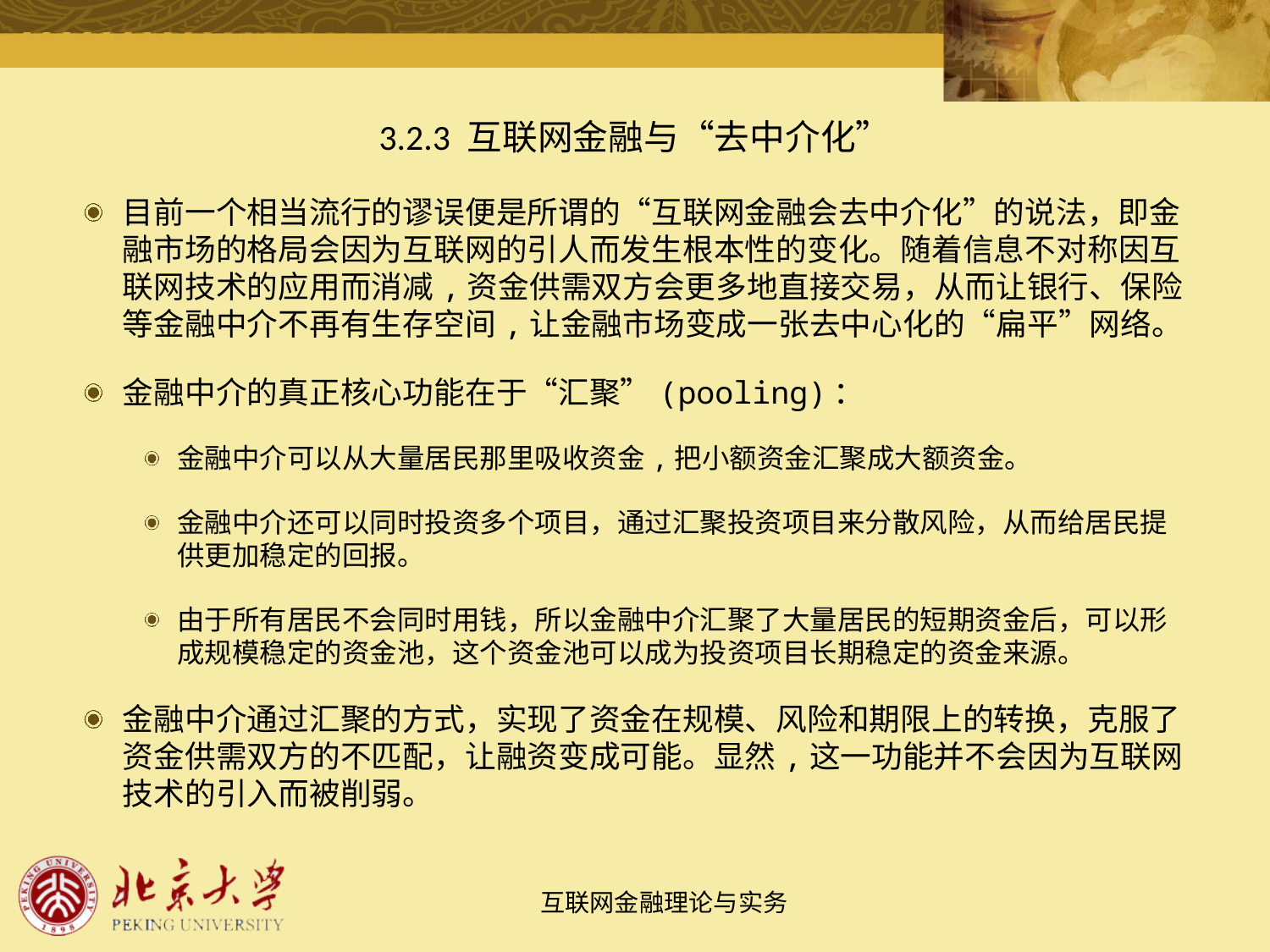

# 3.2.3 互联网金融与“去中介化”
目前一个相当流行的谬误便是所谓的“互联网金融会去中介化”的说法，即金融市场的格局会因为互联网的引人而发生根本性的变化。随着信息不对称因互联网技术的应用而消减,资金供需双方会更多地直接交易，从而让银行、保险等金融中介不再有生存空间,让金融市场变成一张去中心化的“扁平”网络。
金融中介的真正核心功能在于“汇聚”(pooling)：
金融中介可以从大量居民那里吸收资金,把小额资金汇聚成大额资金。
金融中介还可以同时投资多个项目，通过汇聚投资项目来分散风险，从而给居民提供更加稳定的回报。
由于所有居民不会同时用钱，所以金融中介汇聚了大量居民的短期资金后，可以形成规模稳定的资金池，这个资金池可以成为投资项目长期稳定的资金来源。
金融中介通过汇聚的方式，实现了资金在规模、风险和期限上的转换，克服了资金供需双方的不匹配，让融资变成可能。显然,这一功能并不会因为互联网技术的引入而被削弱。